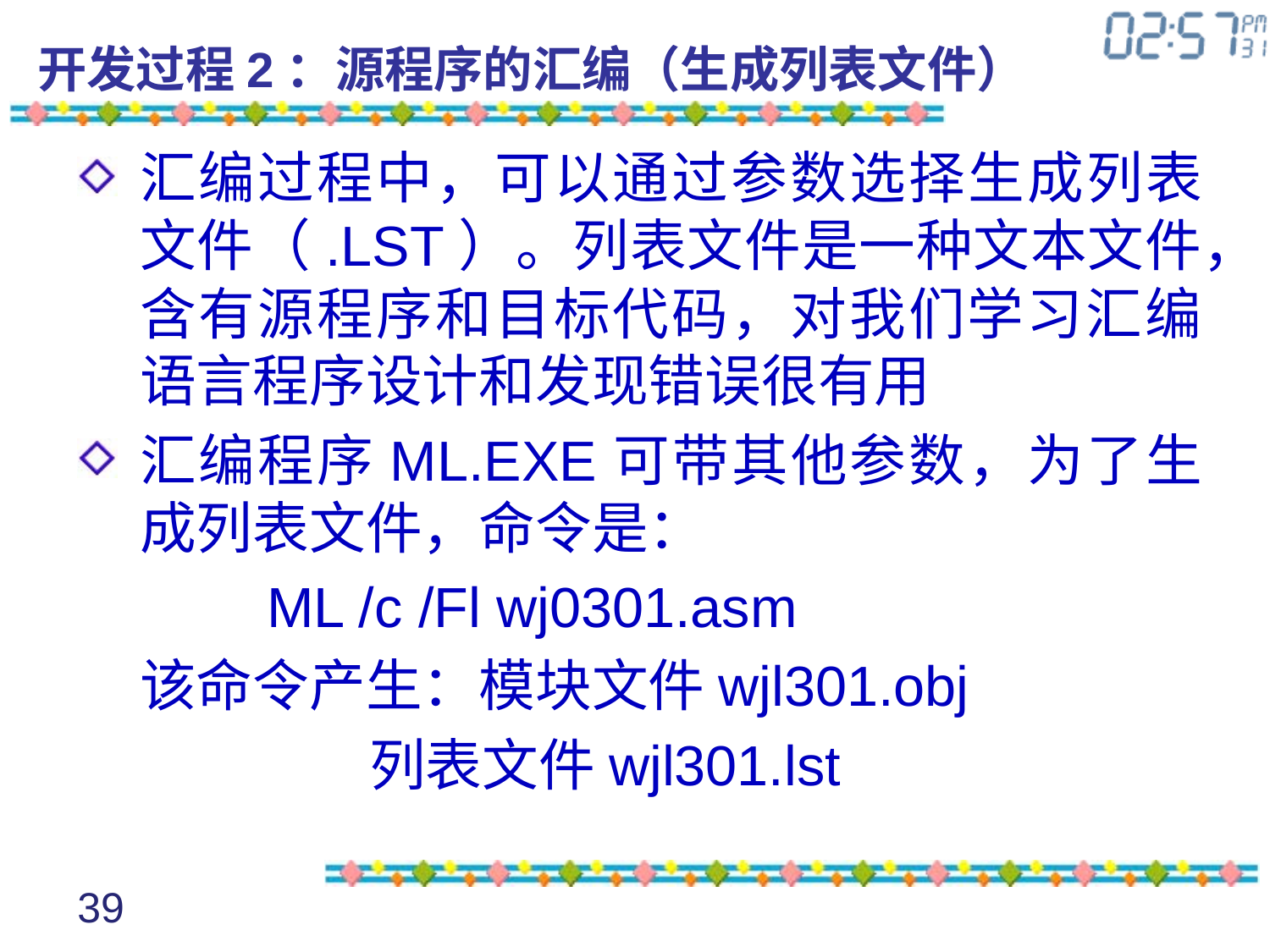

# 开发过程2：源程序的汇编（生成列表文件）
汇编过程中，可以通过参数选择生成列表文件（.LST）。列表文件是一种文本文件，含有源程序和目标代码，对我们学习汇编语言程序设计和发现错误很有用
汇编程序ML.EXE可带其他参数，为了生成列表文件，命令是：
		ML /c /Fl wj0301.asm
	该命令产生：模块文件wjl301.obj
		       列表文件wjl301.lst